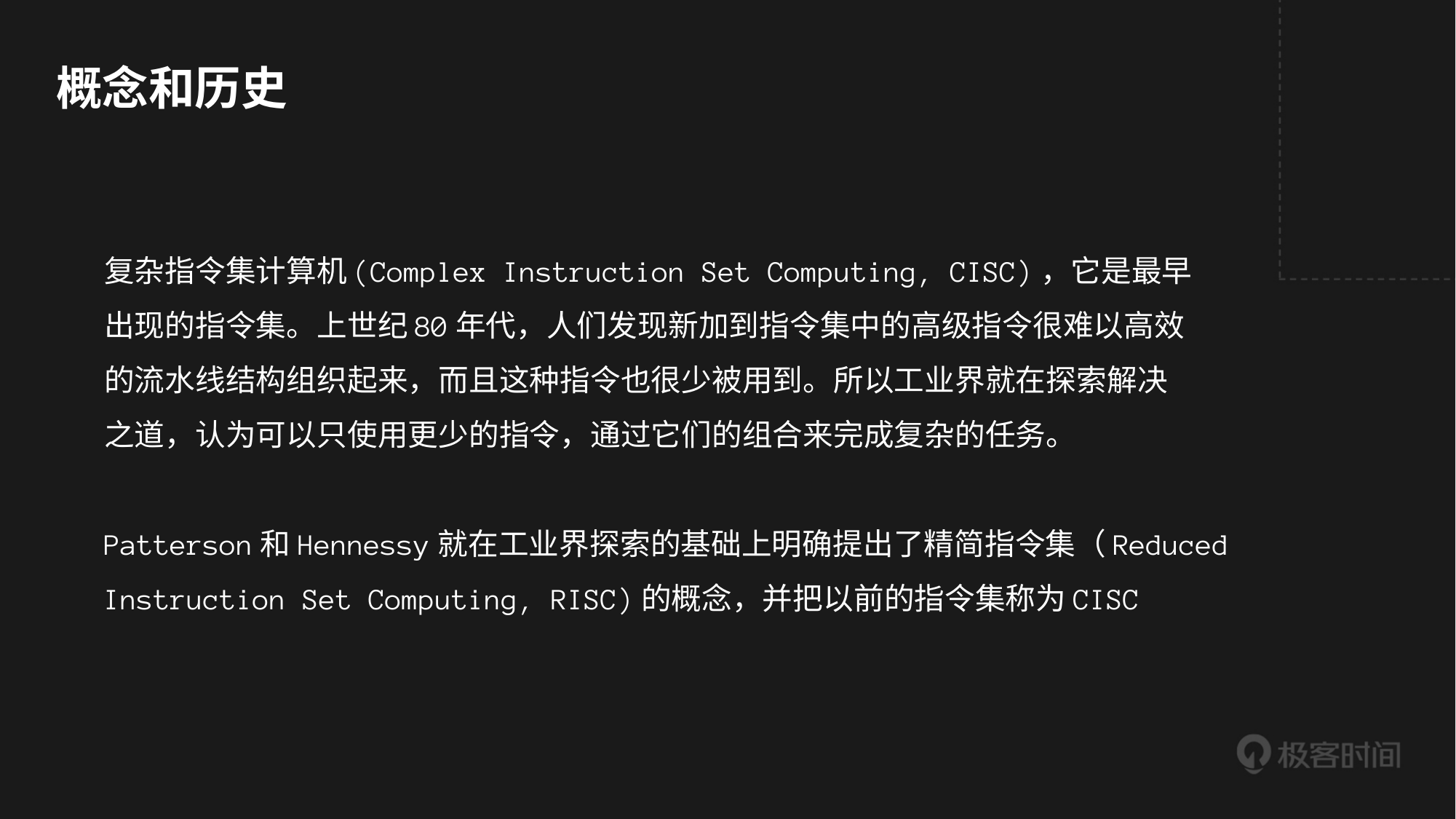

概念和历史
复杂指令集计算机(Complex Instruction Set Computing, CISC)，它是最早
出现的指令集。上世纪80年代，人们发现新加到指令集中的高级指令很难以高效
的流水线结构组织起来，而且这种指令也很少被用到。所以工业界就在探索解决
之道，认为可以只使用更少的指令，通过它们的组合来完成复杂的任务。

Patterson和Hennessy就在工业界探索的基础上明确提出了精简指令集（Reduced
Instruction Set Computing, RISC)的概念，并把以前的指令集称为CISC